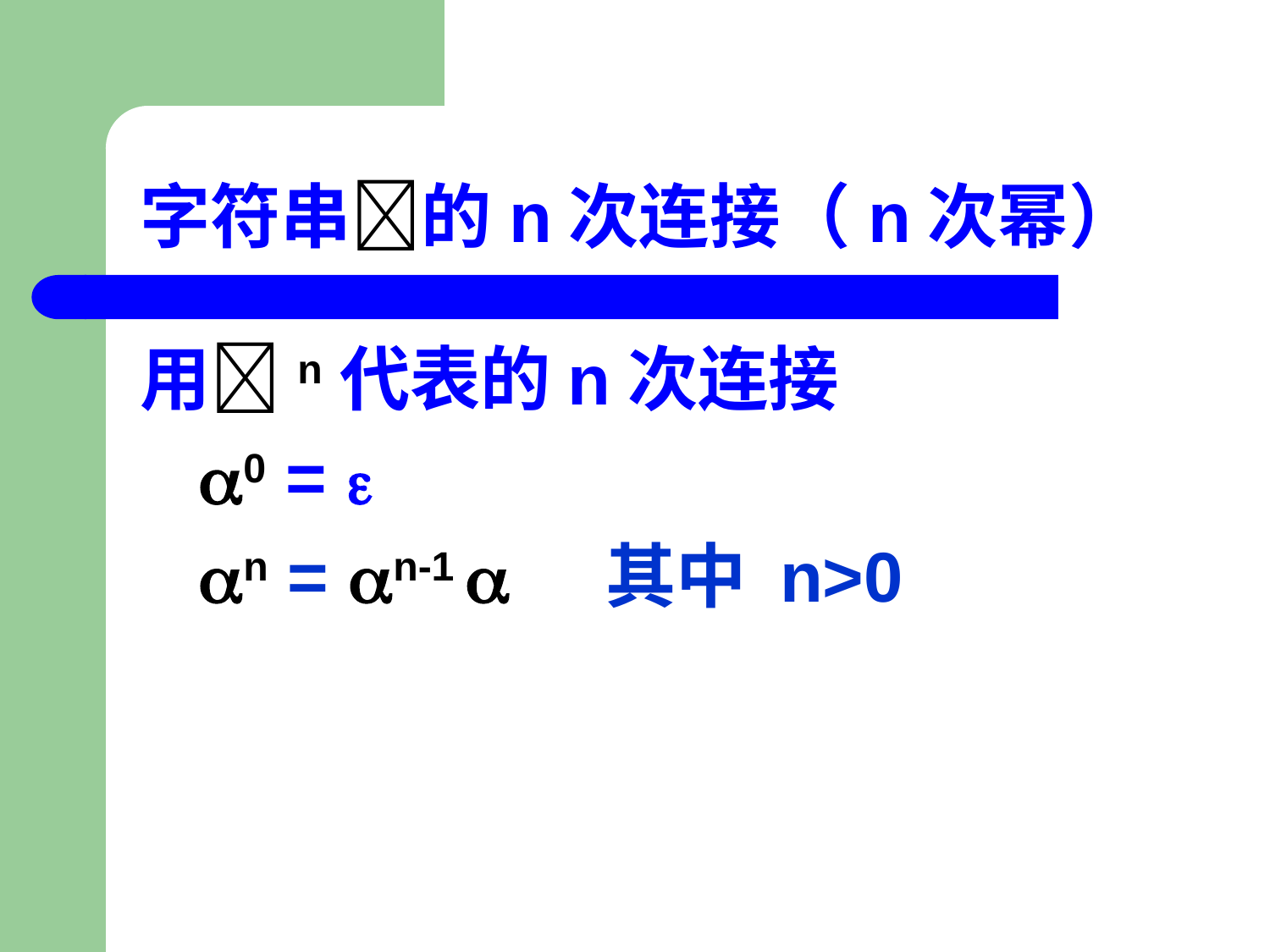

# 字符串α的n次连接（n次幂）
用αn代表的n次连接
   α0 = ε
   αn = αn-1 α    其中 n>0